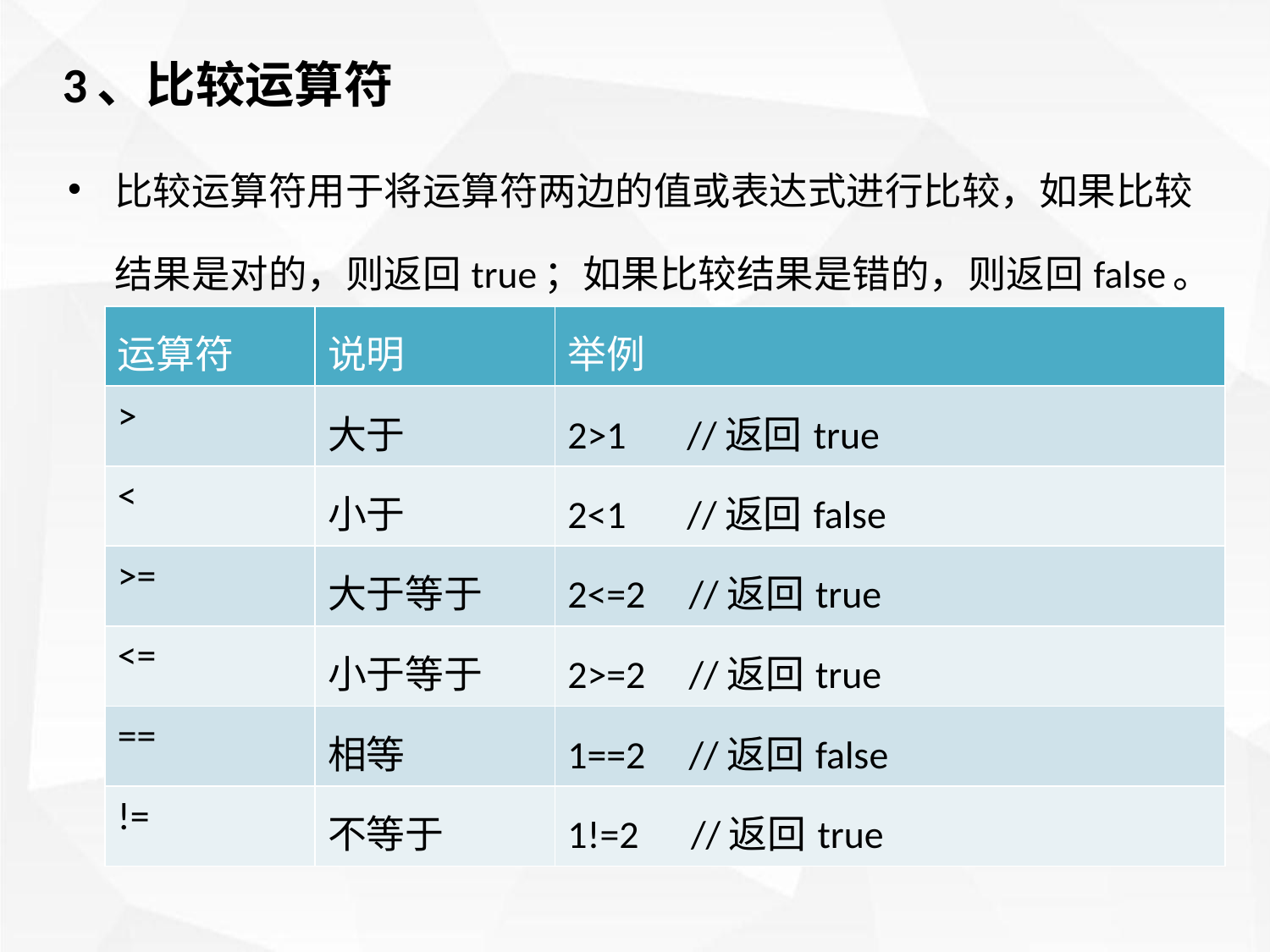

3、比较运算符
比较运算符用于将运算符两边的值或表达式进行比较，如果比较结果是对的，则返回true；如果比较结果是错的，则返回false。
| 运算符 | 说明 | 举例 |
| --- | --- | --- |
| > | 大于 | 2>1 //返回true |
| < | 小于 | 2<1 //返回false |
| >= | 大于等于 | 2<=2 //返回true |
| <= | 小于等于 | 2>=2 //返回true |
| == | 相等 | 1==2 //返回false |
| != | 不等于 | 1!=2 //返回true |